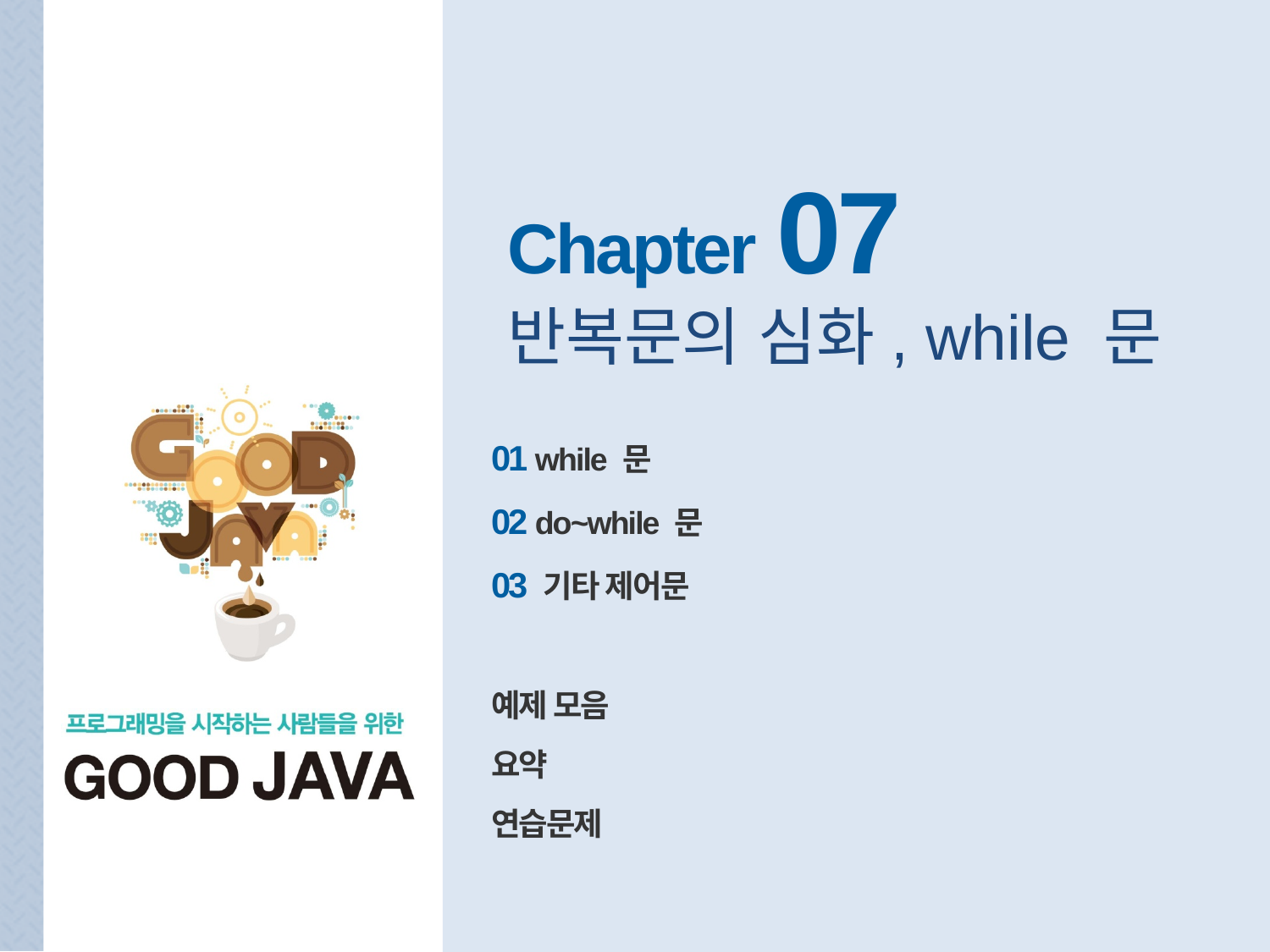

Chapter 07
반복문의 심화, while 문
01 while 문
02 do~while 문
03 기타 제어문

예제 모음
요약
연습문제